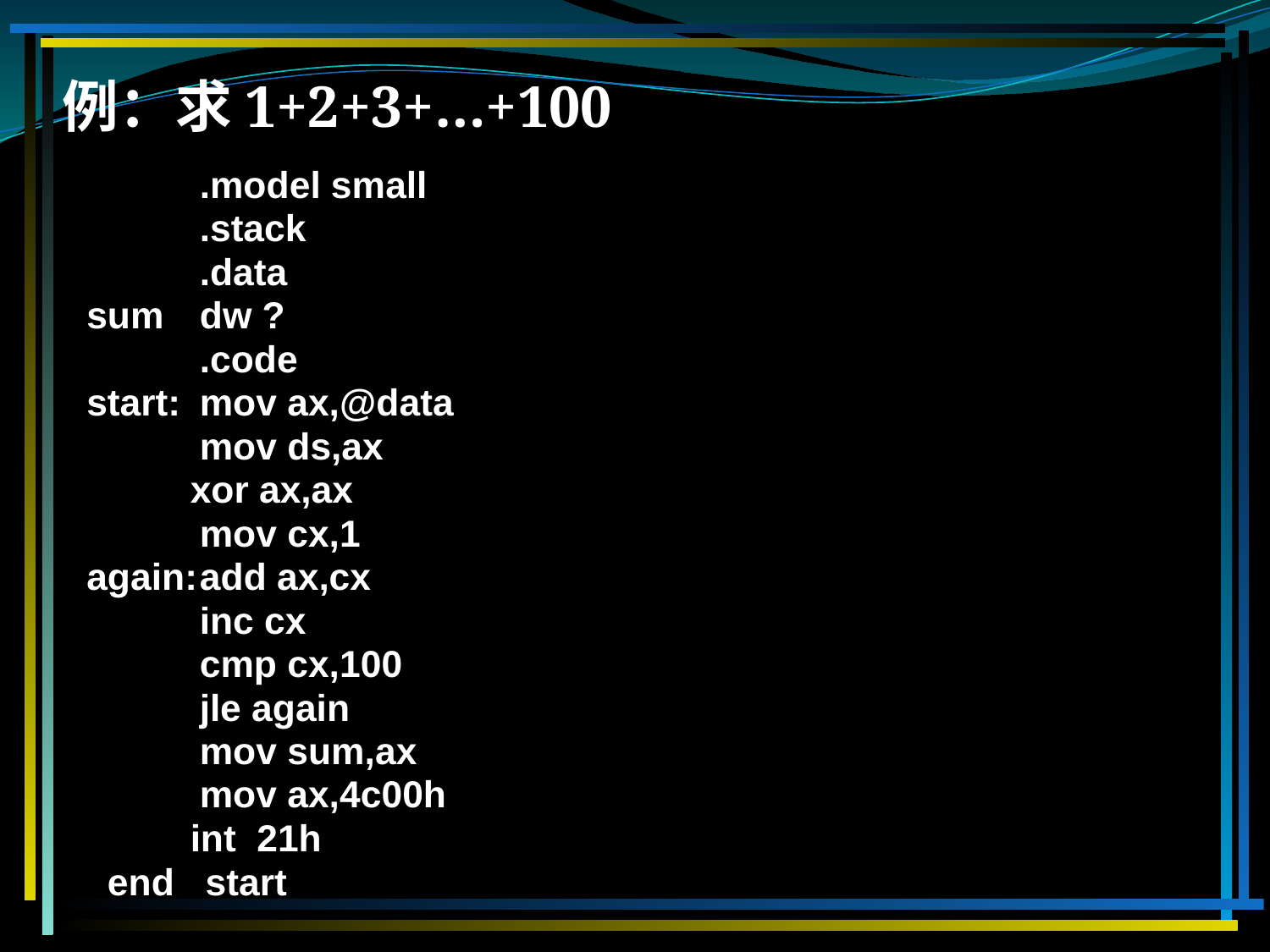

# 例：求1+2+3+…+100
	.model small
	.stack
	.data
sum	dw ?
	.code
start:	mov ax,@data
	mov ds,ax
          xor ax,ax
	mov cx,1
again:	add ax,cx
	inc cx
	cmp cx,100
	jle again
	mov sum,ax
	mov ax,4c00h
          int  21h
  end   start